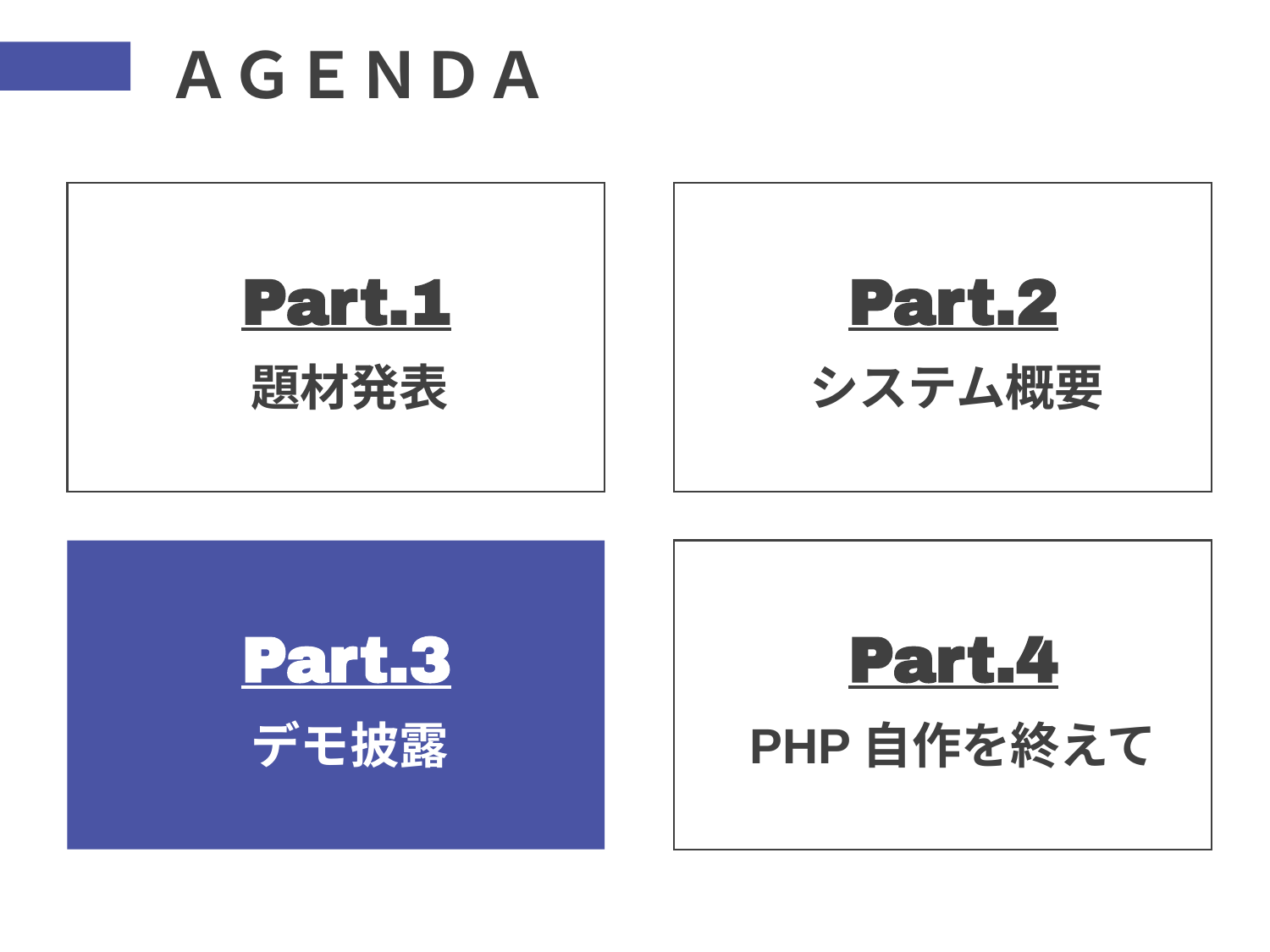

ＡＧＥＮＤＡ

 Part.1
 題材発表

 Part.2
 システム概要

 Part.3
 デモ披露
 Part.4
 PHP自作を終えて